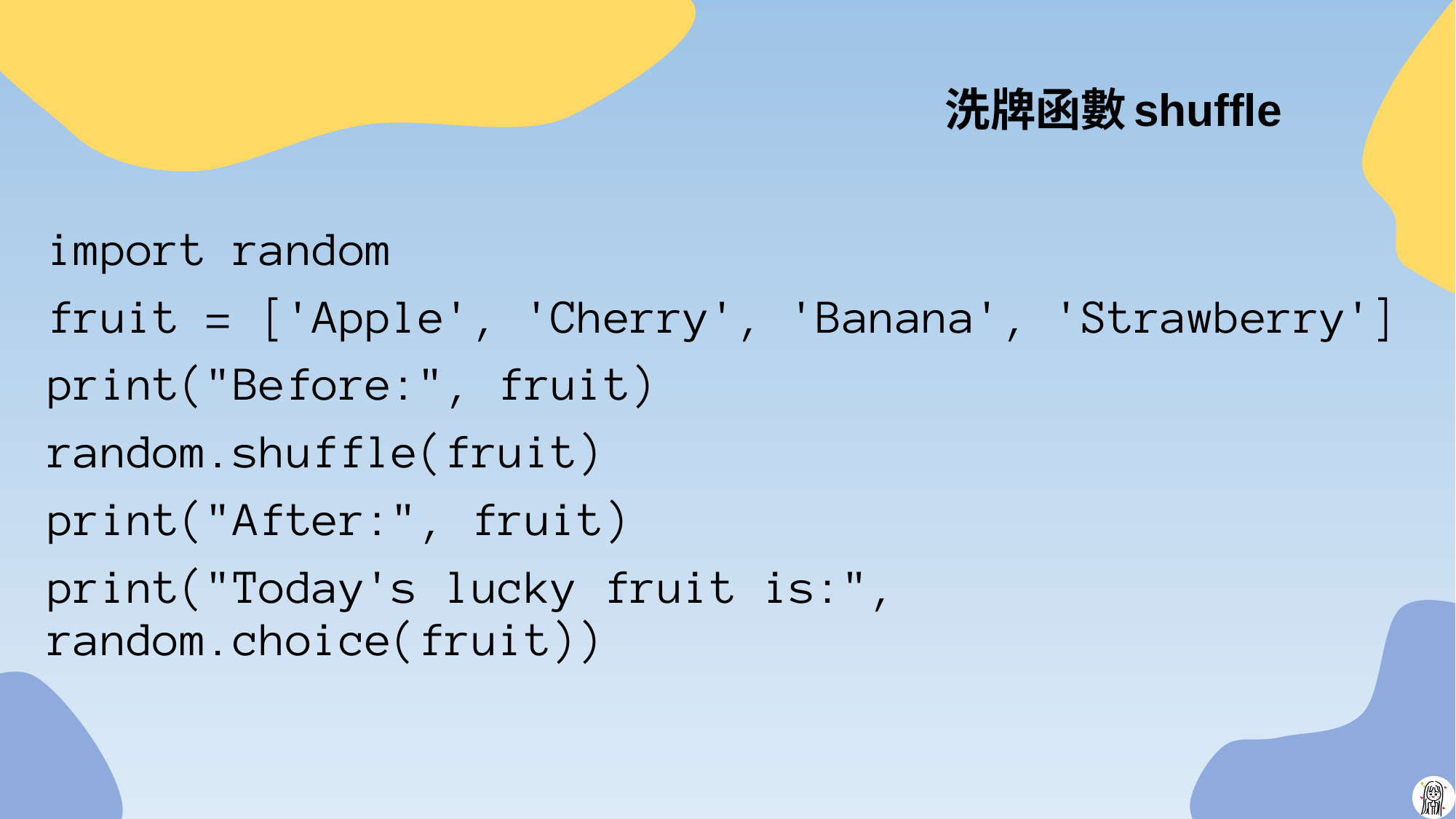

# 洗牌函數shuffle
import random
fruit = ['Apple', 'Cherry', 'Banana', 'Strawberry']
print("Before:", fruit)
random.shuffle(fruit)
print("After:", fruit)
print("Today's lucky fruit is:", random.choice(fruit))

20